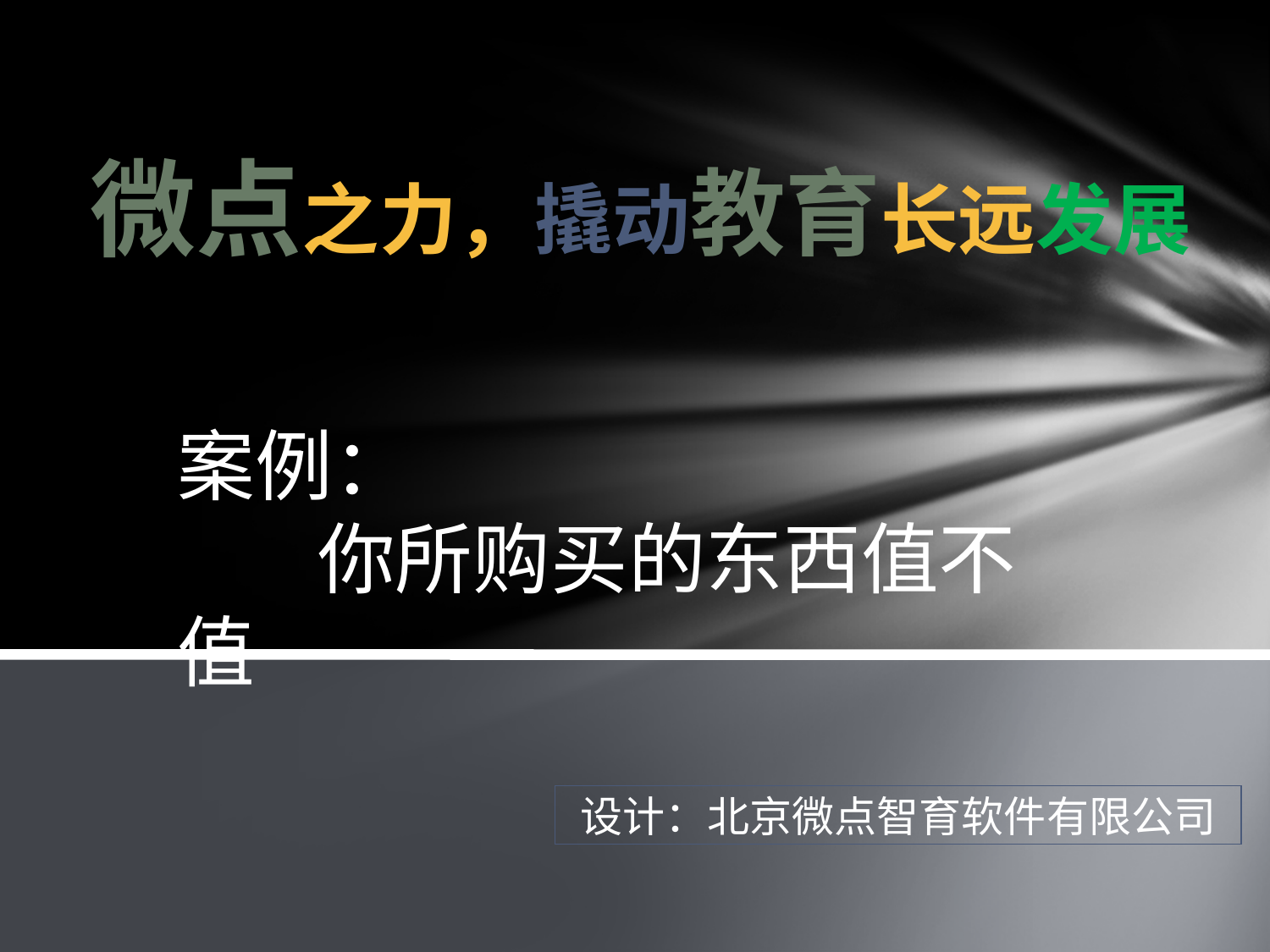

微点之力，撬动教育长远发展
案例：
       你所购买的东西值不值
设计：北京微点智育软件有限公司